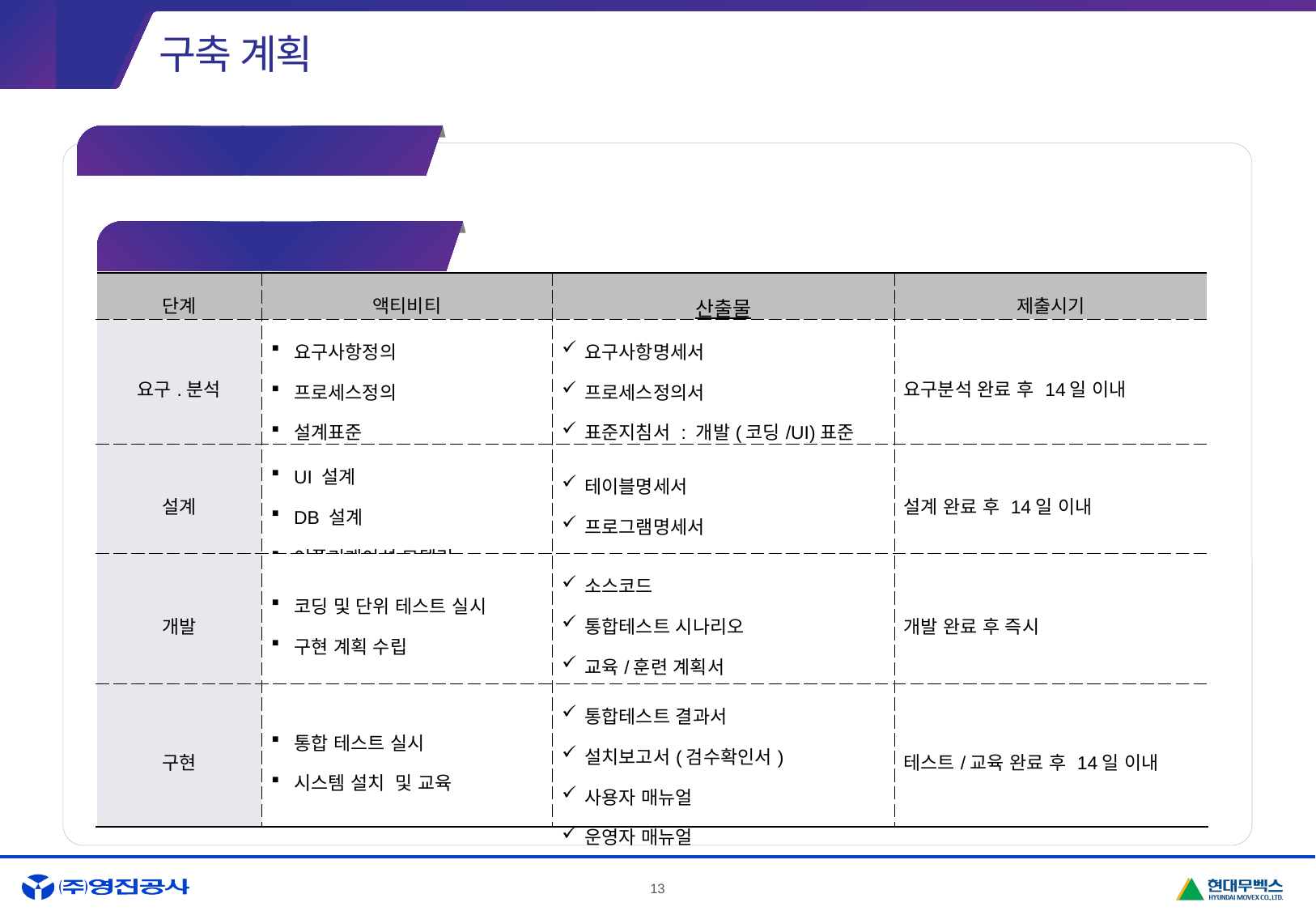

02
구축 계획

2.8 산출물 공급 내역

 - 개발 산출물
| 단계 | 액티비티 | 산출물 | 제출시기 |
| --- | --- | --- | --- |
| 요구.분석 | 요구사항정의 프로세스정의 설계표준 | 요구사항명세서 프로세스정의서 표준지침서 : 개발(코딩/UI)표준 | 요구분석 완료 후 14일 이내 |
| 설계 | UI 설계 DB 설계 어플리케이션 모델링 | 테이블명세서 프로그램명세서 | 설계 완료 후 14일 이내 |
| 개발 | 코딩 및 단위 테스트 실시 구현 계획 수립 | 소스코드 통합테스트 시나리오 교육/훈련 계획서 | 개발 완료 후 즉시 |
| 구현 | 통합 테스트 실시 시스템 설치 및 교육 | 통합테스트 결과서 설치보고서(검수확인서) 사용자 매뉴얼 운영자 매뉴얼 | 테스트/교육 완료 후 14일 이내 |